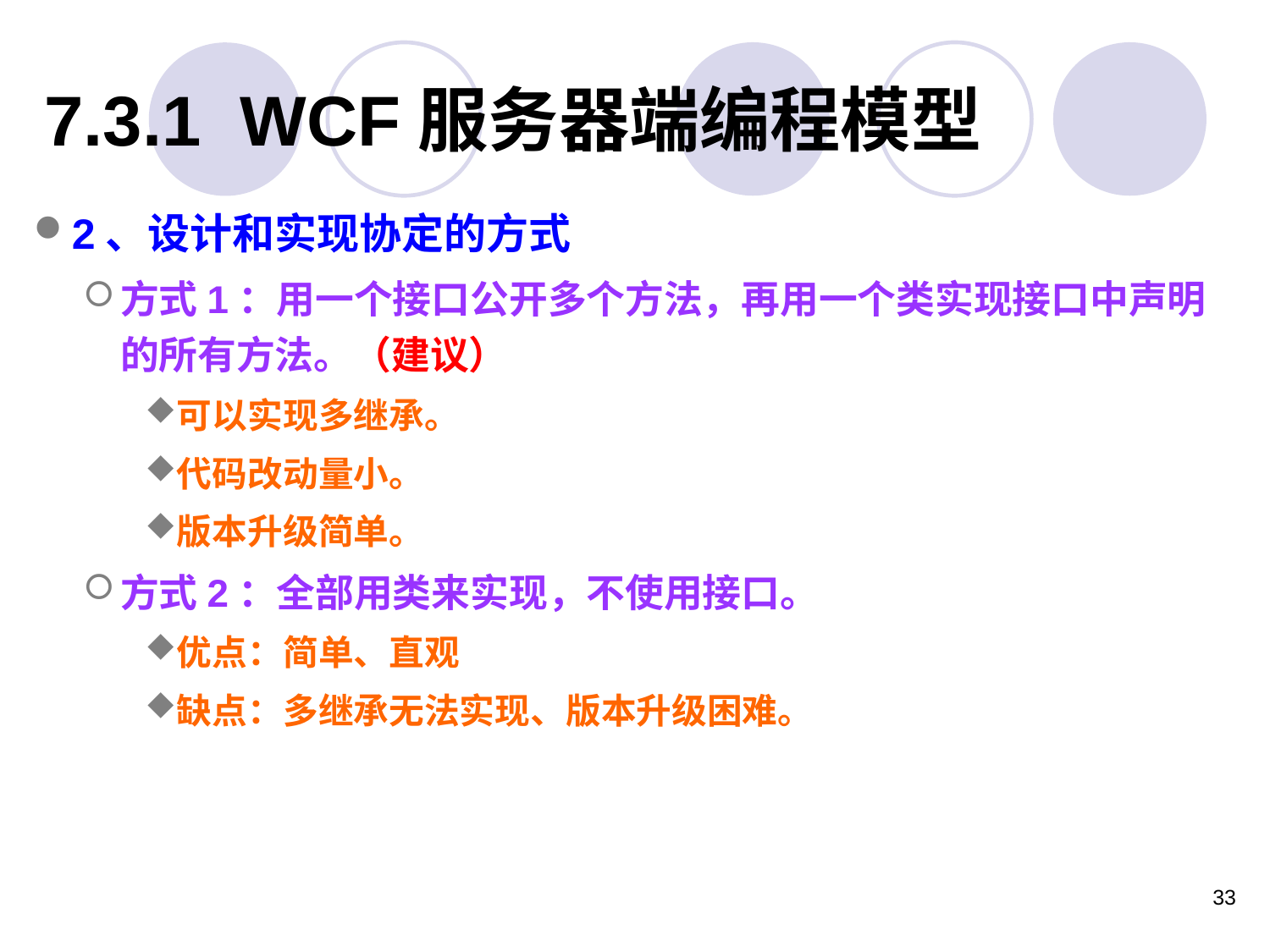

# 7.3.1  WCF服务器端编程模型
2、设计和实现协定的方式
方式1：用一个接口公开多个方法，再用一个类实现接口中声明的所有方法。（建议）
可以实现多继承。
代码改动量小。
版本升级简单。
方式2：全部用类来实现，不使用接口。
优点：简单、直观
缺点：多继承无法实现、版本升级困难。

33